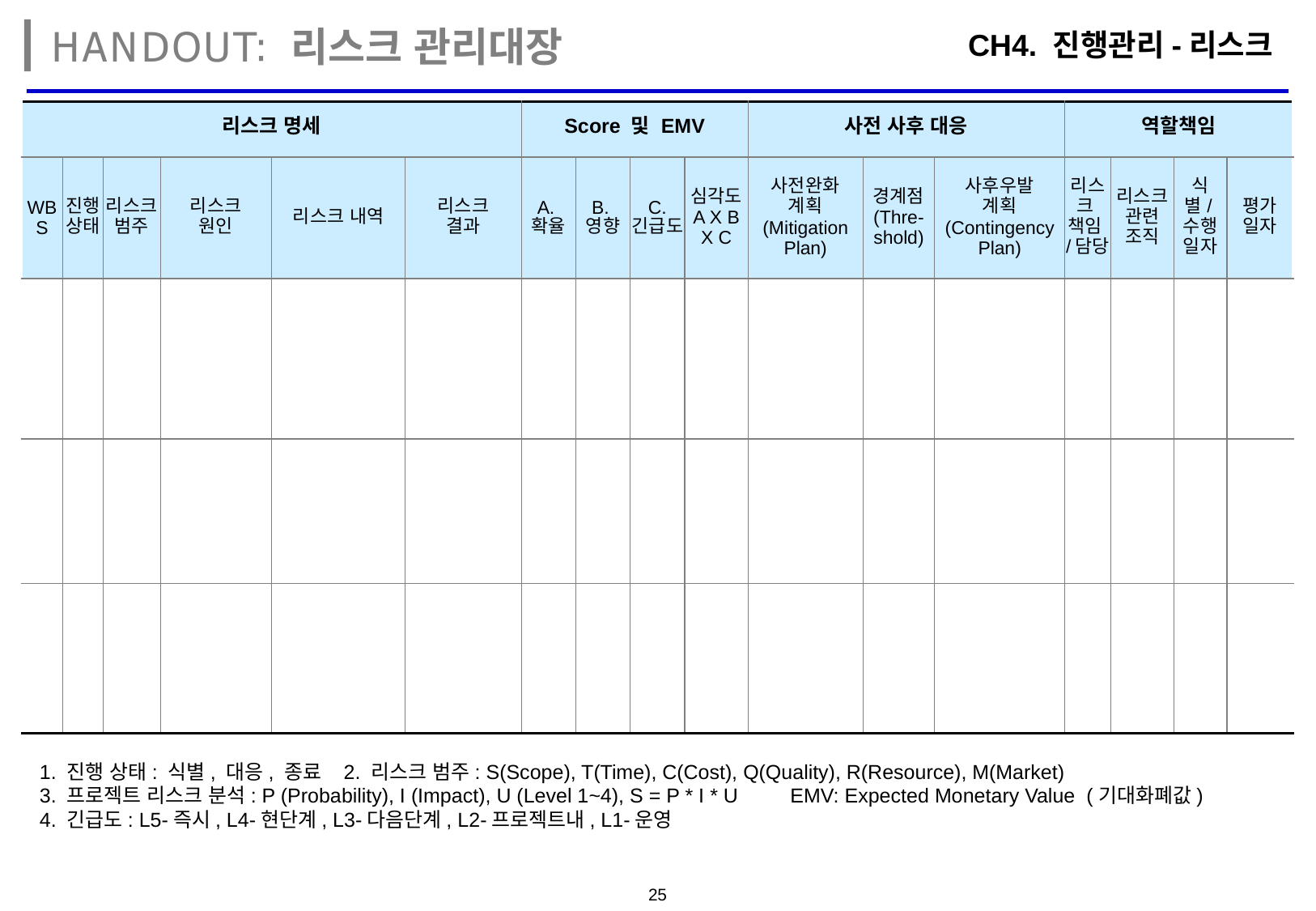

# HANDOUT: 리스크 관리대장
CH4. 진행관리-리스크
| 리스크 명세 |  |  |  |  |  | Score 및 EMV |  |  |  | 사전 사후 대응 |  |  | 역할책임 |  |  |  |
| --- | --- | --- | --- | --- | --- | --- | --- | --- | --- | --- | --- | --- | --- | --- | --- | --- |
| WBS | 진행 상태 | 리스크 범주 | 리스크 원인 | 리스크 내역 | 리스크 결과 | A. 확율 | B. 영향 | C. 긴급도 | 심각도 A X B X C | 사전완화 계획 (Mitigation Plan) | 경계점 (Thre-shold) | 사후우발 계획 (Contingency Plan) | 리스크 책임/담당 | 리스크 관련 조직 | 식별/수행일자 | 평가 일자 |
|  |  |  |  |  |  |  |  |  |  |  |  |  |  |  |  |  |
|  |  |  |  |  |  |  |  |  |  |  |  |  |  |  |  |  |
|  |  |  |  |  |  |  |  |  |  |  |  |  |  |  |  |  |
1. 진행 상태: 식별, 대응, 종료   2. 리스크 범주: S(Scope), T(Time), C(Cost), Q(Quality), R(Resource), M(Market)
3. 프로젝트 리스크 분석: P (Probability), I (Impact), U (Level 1~4), S = P * I * U         EMV: Expected Monetary Value  (기대화폐값)
4. 긴급도: L5-즉시, L4-현단계, L3-다음단계, L2-프로젝트내, L1-운영